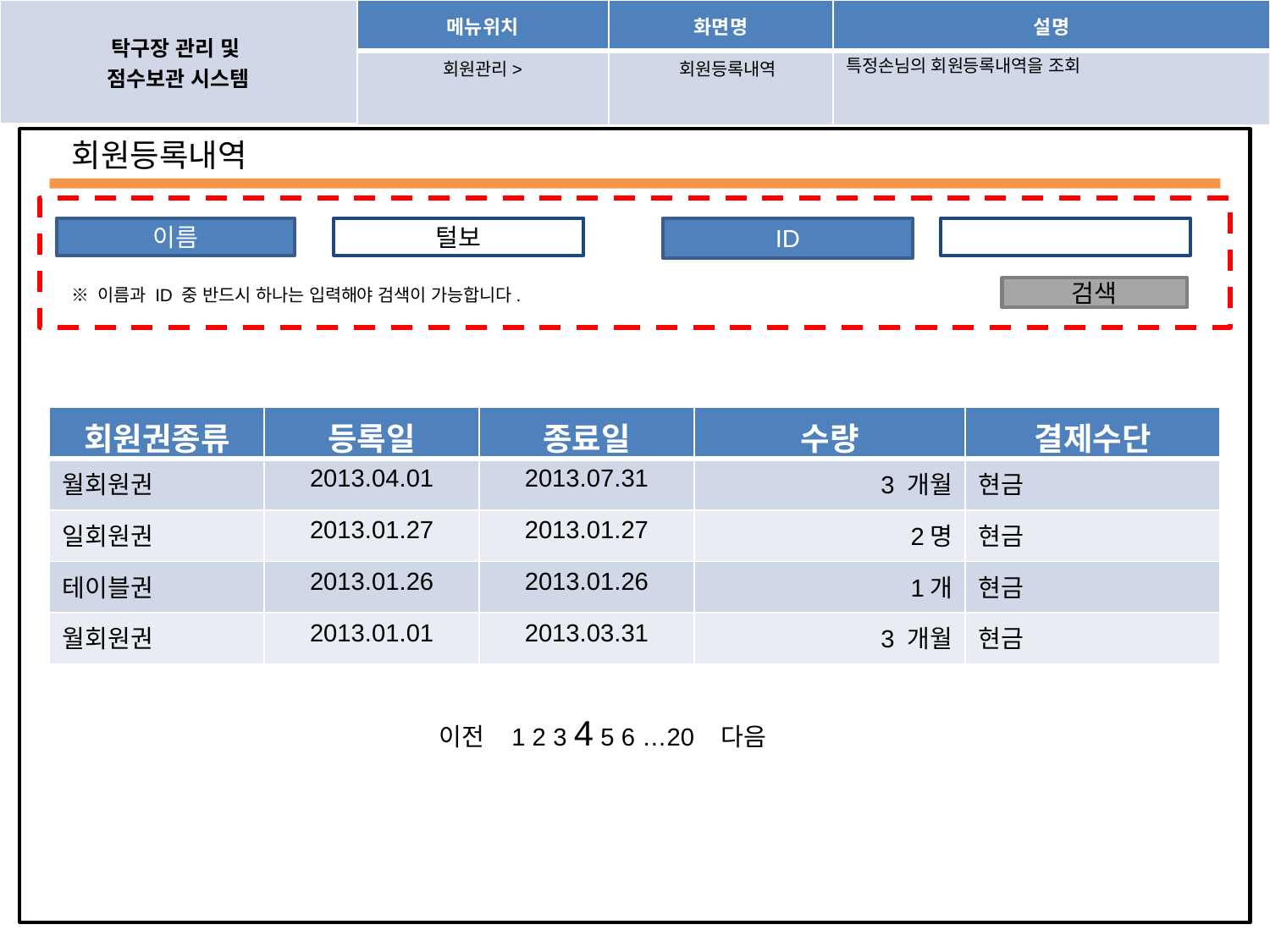

특정손님의 회원등록내역을 조회
회원관리>
회원등록내역
회원등록내역

이름
털보
ID

※ 이름과 ID 중 반드시 하나는 입력해야 검색이 가능합니다.
검색
| 회원권종류 | 등록일 | 종료일 | 수량 | 결제수단 |
| --- | --- | --- | --- | --- |
| 월회원권 | 2013.04.01 | 2013.07.31 | 3 개월 | 현금 |
| 일회원권 | 2013.01.27 | 2013.01.27 | 2명 | 현금 |
| 테이블권 | 2013.01.26 | 2013.01.26 | 1개 | 현금 |
| 월회원권 | 2013.01.01 | 2013.03.31 | 3 개월 | 현금 |
이전   1 2 3 4 5 6 …20   다음